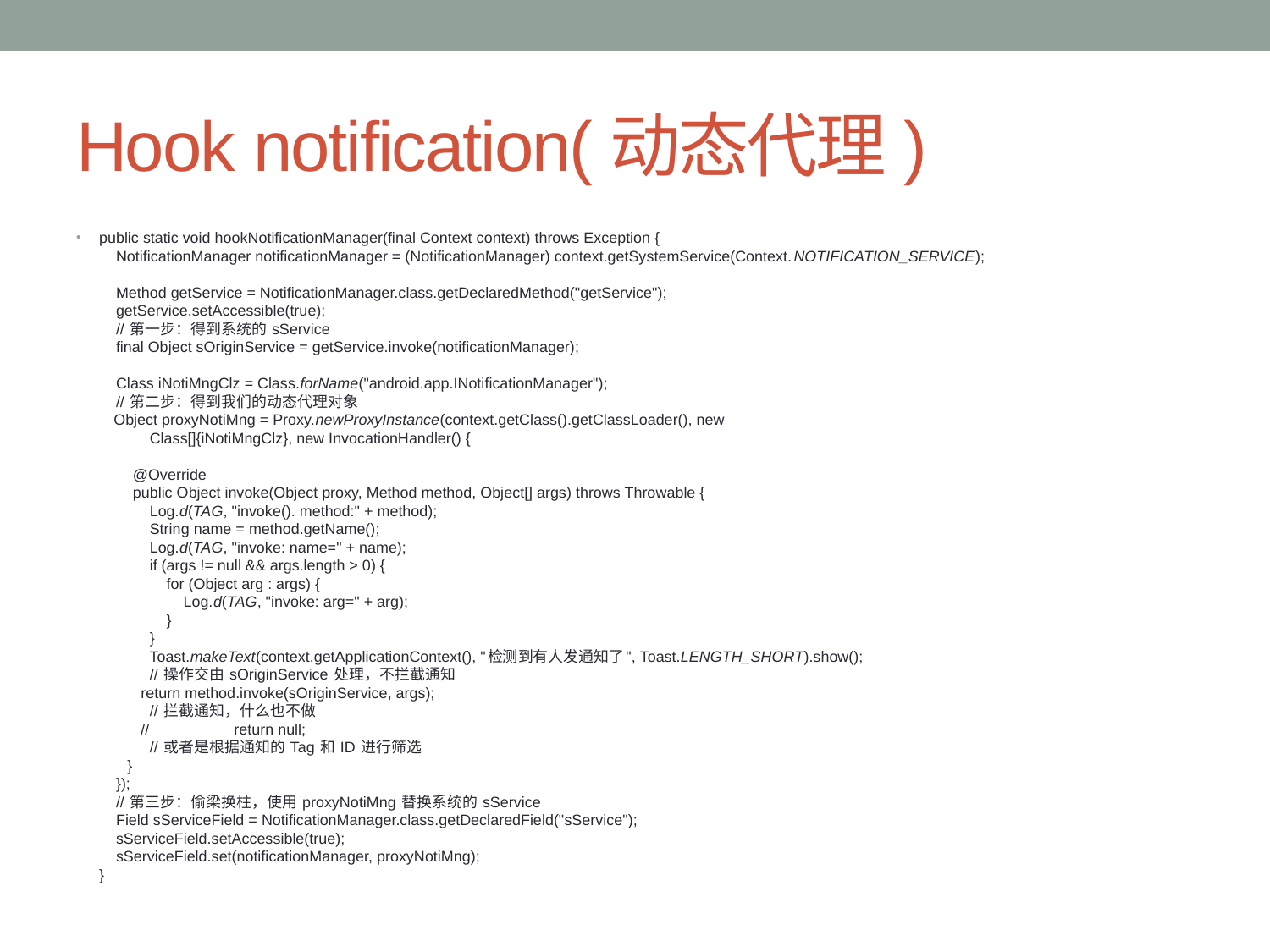

# Hook notification(动态代理)
public static void hookNotificationManager(final Context context) throws Exception {
    NotificationManager notificationManager = (NotificationManager) context.getSystemService(Context.NOTIFICATION_SERVICE);
    Method getService = NotificationManager.class.getDeclaredMethod("getService");
    getService.setAccessible(true);
    // 第一步：得到系统的 sService
    final Object sOriginService = getService.invoke(notificationManager);
    Class iNotiMngClz = Class.forName("android.app.INotificationManager");
    // 第二步：得到我们的动态代理对象
    Object proxyNotiMng = Proxy.newProxyInstance(context.getClass().getClassLoader(), new
            Class[]{iNotiMngClz}, new InvocationHandler() {
        @Override
        public Object invoke(Object proxy, Method method, Object[] args) throws Throwable {
            Log.d(TAG, "invoke(). method:" + method);
            String name = method.getName();
            Log.d(TAG, "invoke: name=" + name);
            if (args != null && args.length > 0) {
                for (Object arg : args) {
                    Log.d(TAG, "invoke: arg=" + arg);
                }
            }
            Toast.makeText(context.getApplicationContext(), "检测到有人发通知了", Toast.LENGTH_SHORT).show();
            // 操作交由 sOriginService 处理，不拦截通知
            return method.invoke(sOriginService, args);
            // 拦截通知，什么也不做
            //                    return null;
            // 或者是根据通知的 Tag 和 ID 进行筛选
        }
    });
    // 第三步：偷梁换柱，使用 proxyNotiMng 替换系统的 sService
    Field sServiceField = NotificationManager.class.getDeclaredField("sService");
    sServiceField.setAccessible(true);
    sServiceField.set(notificationManager, proxyNotiMng);
}